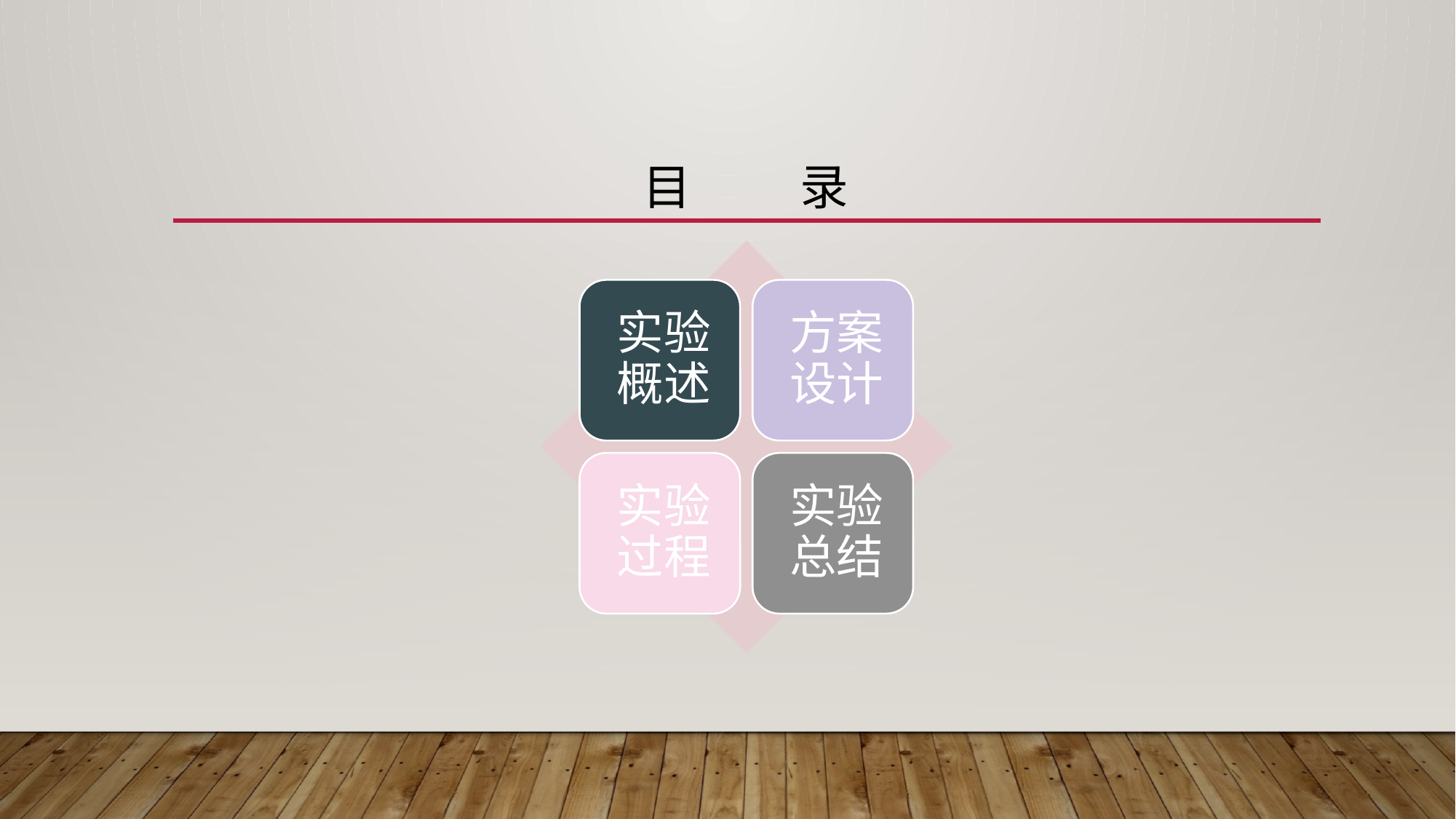

# 目          录
实验概述
方案设计
实验过程
实验总结